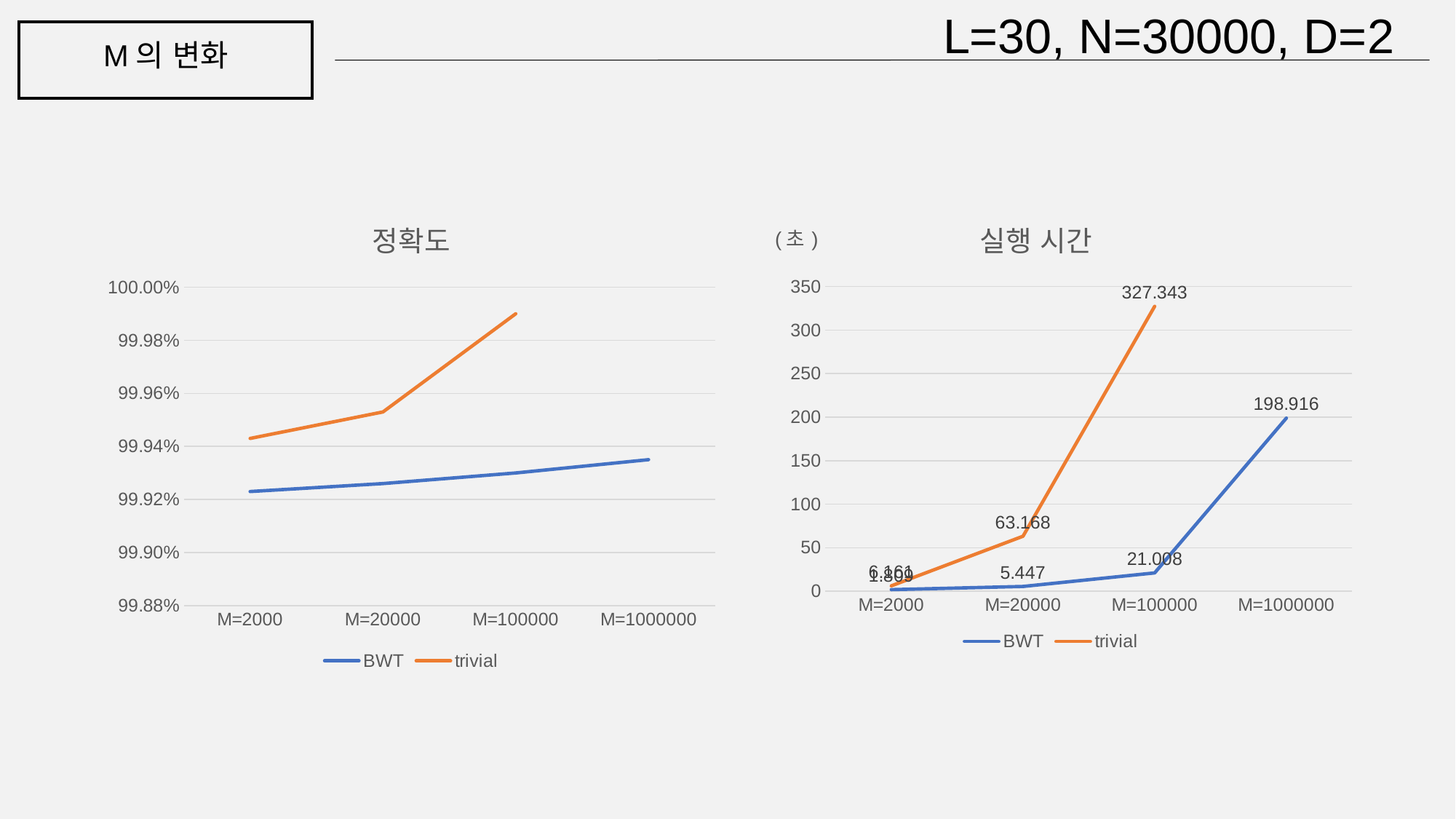

L=30, N=30000, D=2

M의 변화

### Chart: 정확도

| Category | BWT | trivial |
|---|---|---|
| M=2000 | 0.99923 | 0.99943 |
| M=20000 | 0.99926 | 0.99953 |
| M=100000 | 0.9993 | 0.9999 |
| M=1000000 | 0.99935 | None |

### Chart: 실행 시간

| Category | BWT | trivial |
|---|---|---|
| M=2000 | 1.809 | 6.161 |
| M=20000 | 5.447 | 63.168 |
| M=100000 | 21.008 | 327.343 |
| M=1000000 | 198.916 | None |